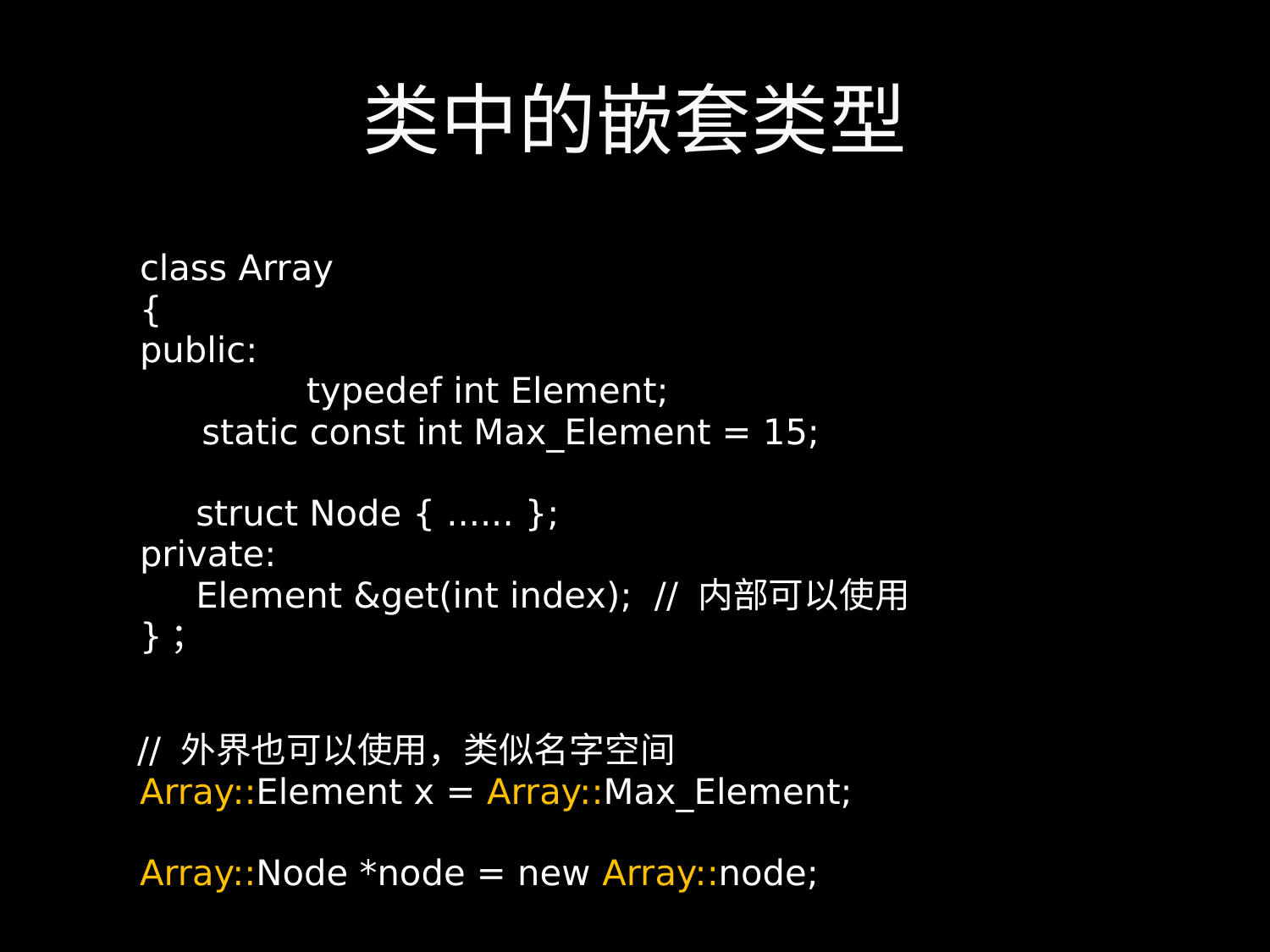

# 类中的嵌套类型
class Array
{
public:
		typedef int Element;
	  static const int Max_Element = 15;

     struct Node { ...... };
private:
     Element &get(int index);  // 内部可以使用
}；

      // 外界也可以使用，类似名字空间
Array::Element x = Array::Max_Element;

Array::Node *node = new Array::node;